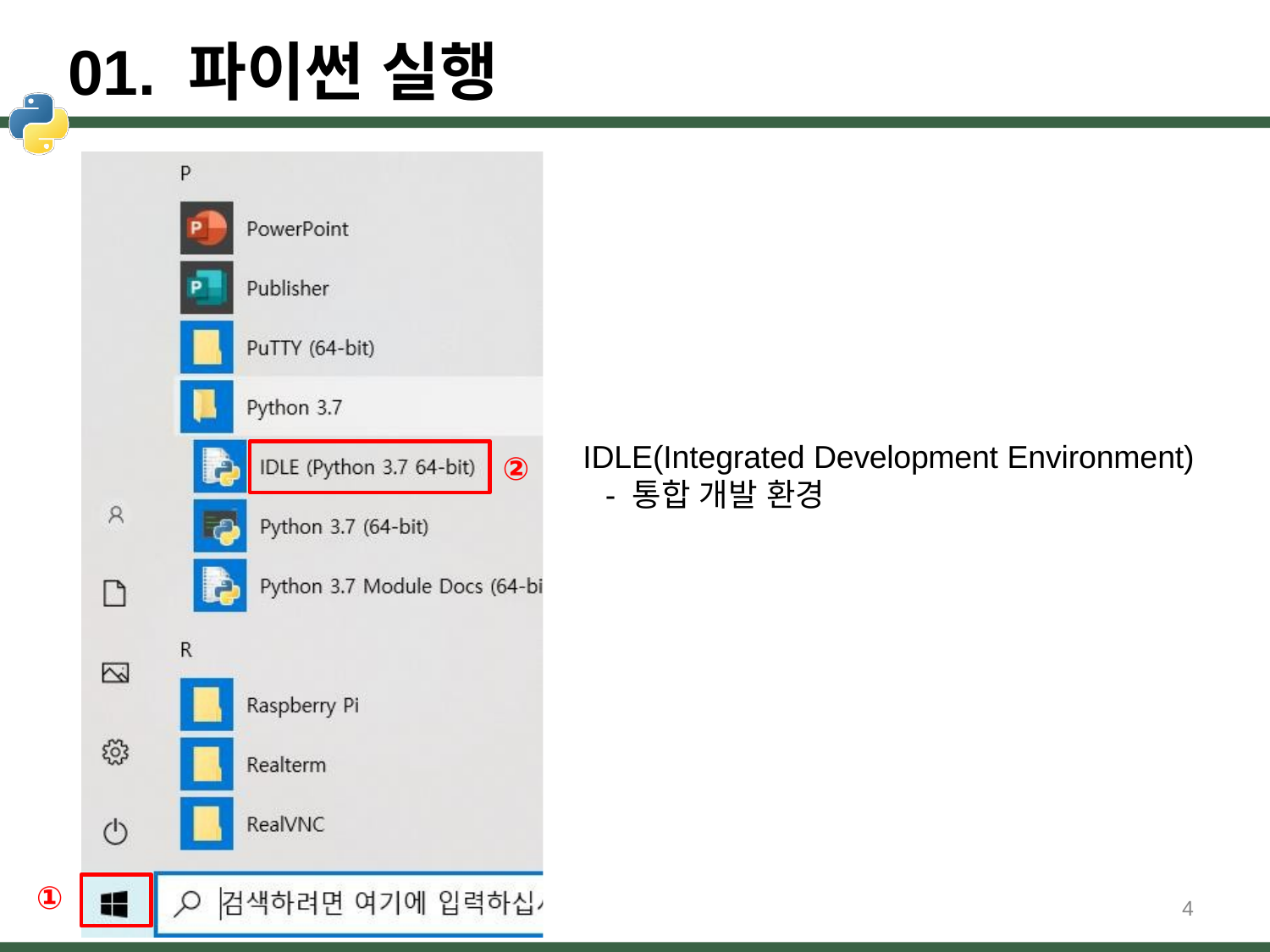

# 01. 파이썬 실행

IDLE(Integrated Development Environment)
- 통합 개발 환경

②

①
4